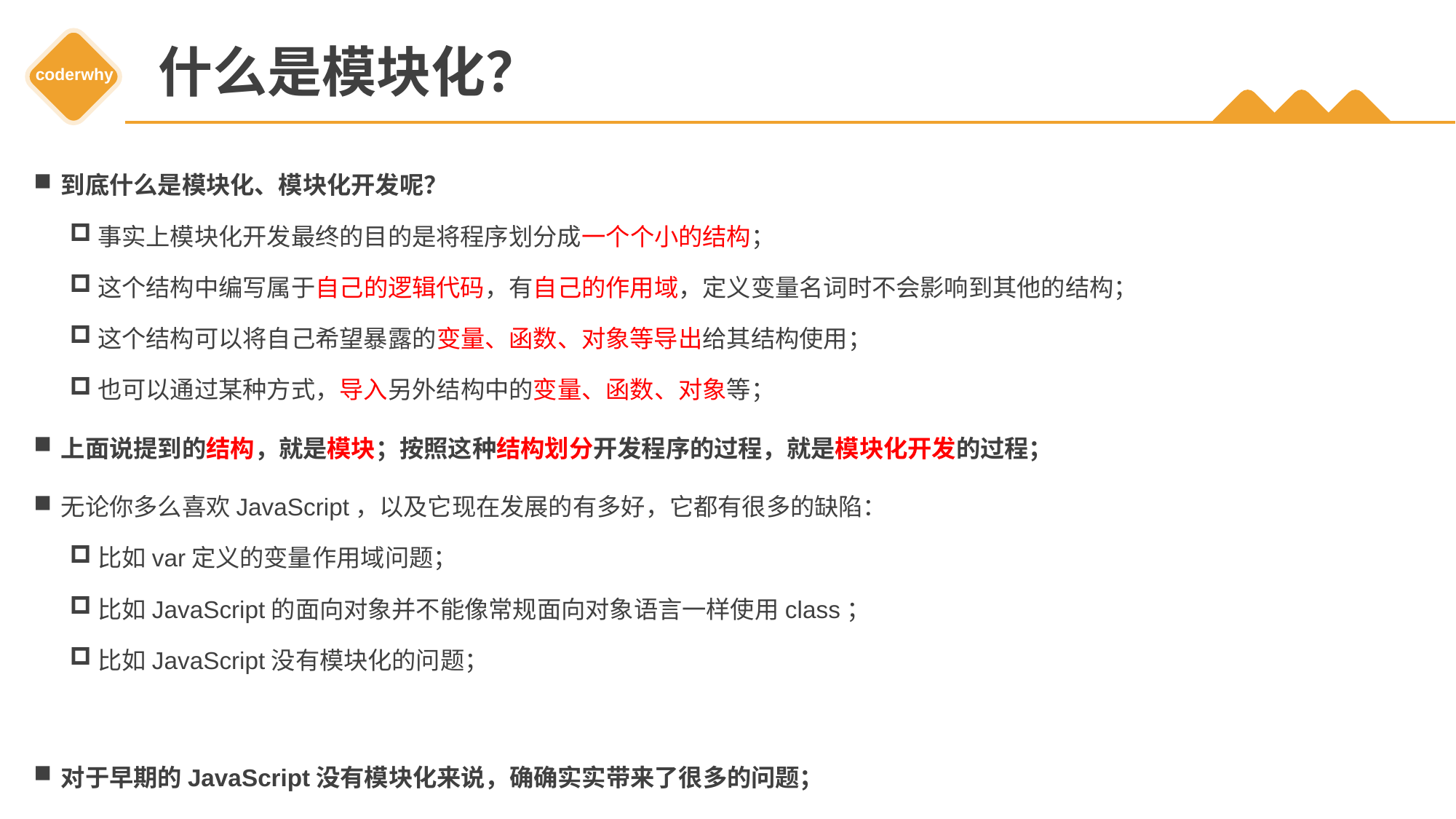

# 什么是模块化？
到底什么是模块化、模块化开发呢？
事实上模块化开发最终的目的是将程序划分成一个个小的结构；
这个结构中编写属于自己的逻辑代码，有自己的作用域，定义变量名词时不会影响到其他的结构；
这个结构可以将自己希望暴露的变量、函数、对象等导出给其结构使用；
也可以通过某种方式，导入另外结构中的变量、函数、对象等；
上面说提到的结构，就是模块；按照这种结构划分开发程序的过程，就是模块化开发的过程；
无论你多么喜欢JavaScript，以及它现在发展的有多好，它都有很多的缺陷：
比如var定义的变量作用域问题；
比如JavaScript的面向对象并不能像常规面向对象语言一样使用class；
比如JavaScript没有模块化的问题；

对于早期的JavaScript没有模块化来说，确确实实带来了很多的问题；